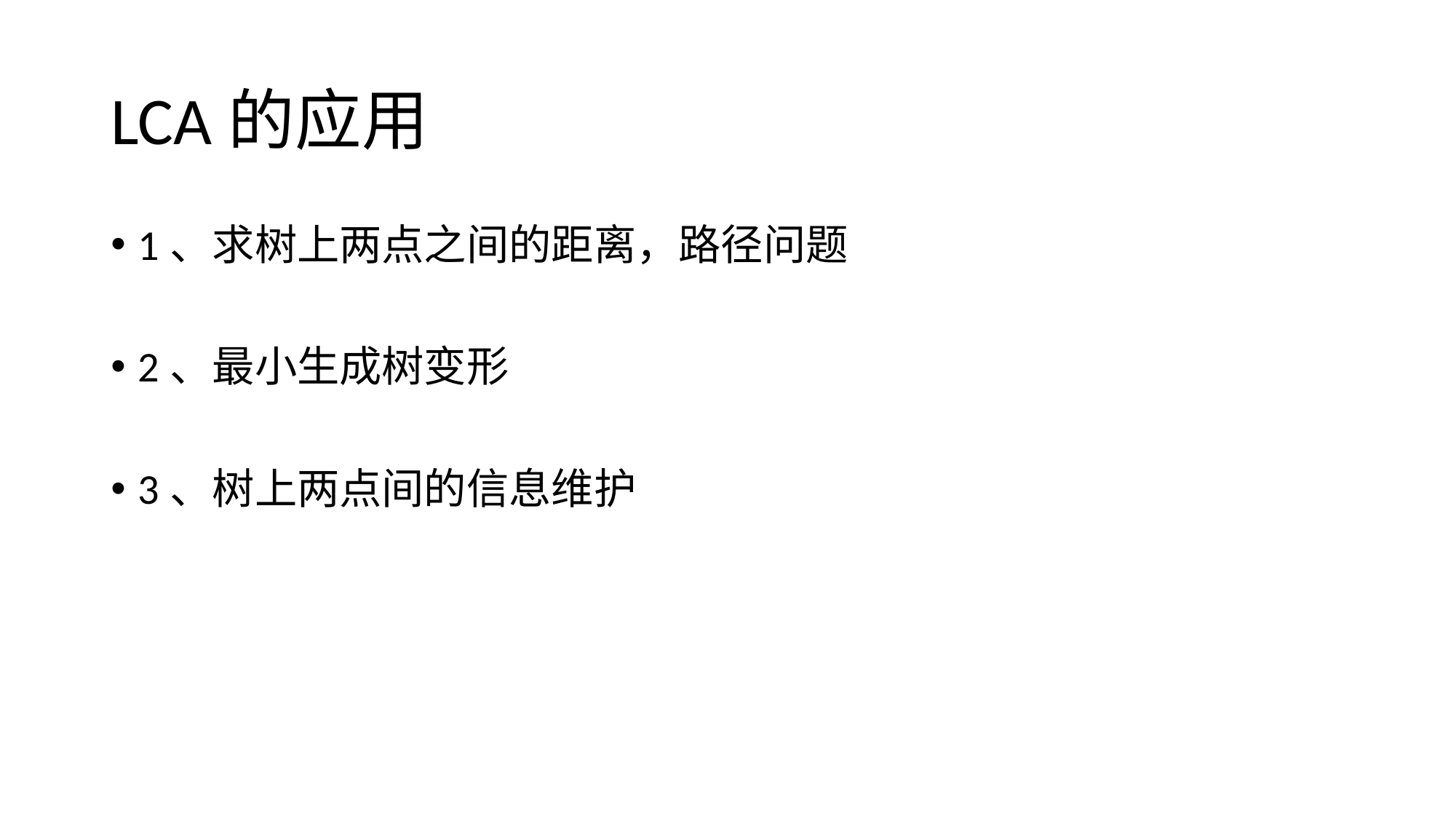

# LCA的应用
1、求树上两点之间的距离，路径问题

2、最小生成树变形

3、树上两点间的信息维护